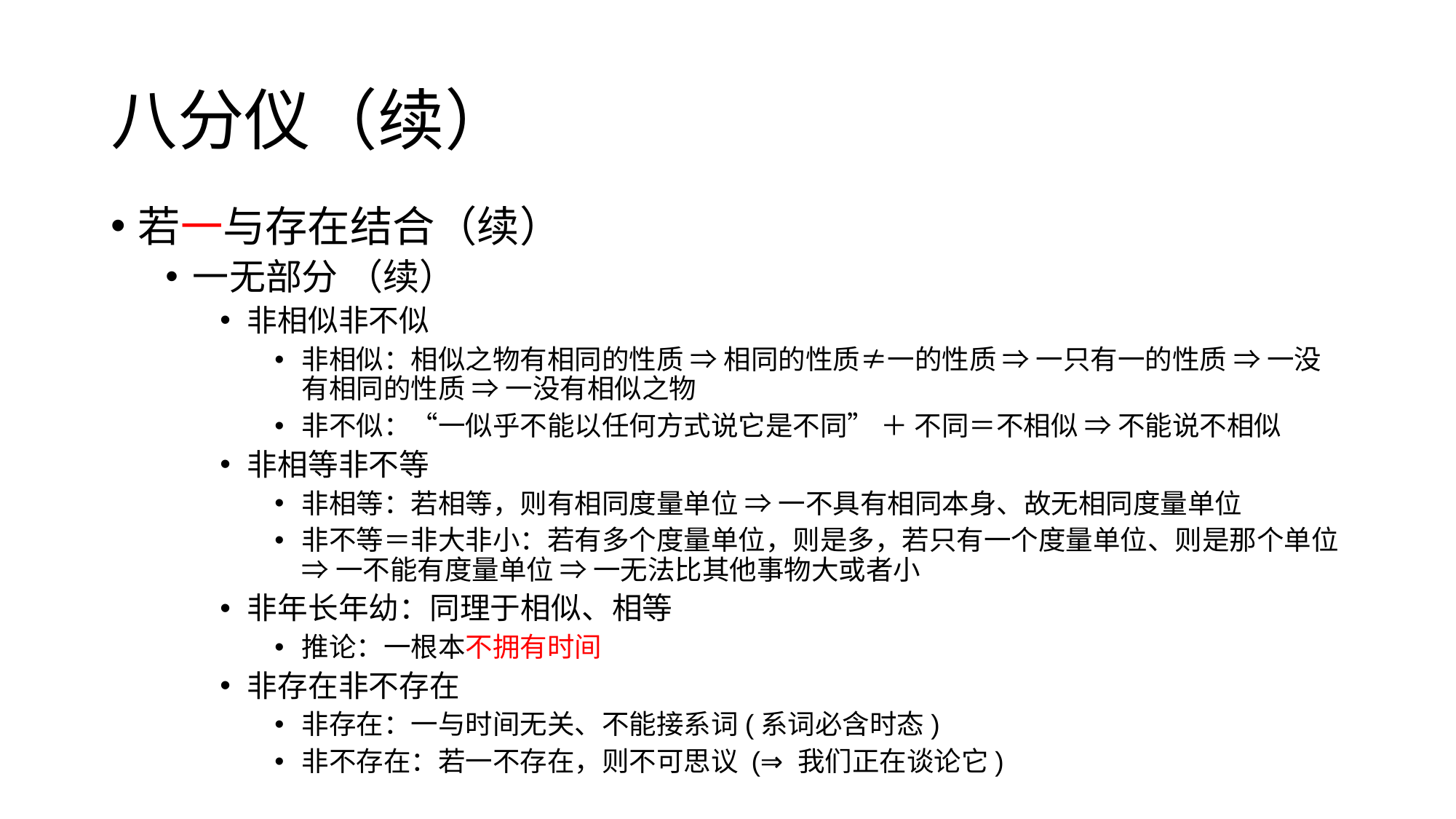

# 八分仪（续）
若一与存在结合（续）
一无部分 （续）
非相似非不似
非相似：相似之物有相同的性质 ⇒ 相同的性质≠一的性质 ⇒ 一只有一的性质 ⇒ 一没有相同的性质 ⇒ 一没有相似之物
非不似：“一似乎不能以任何方式说它是不同” ＋ 不同＝不相似 ⇒ 不能说不相似
非相等非不等
非相等：若相等，则有相同度量单位 ⇒ 一不具有相同本身、故无相同度量单位
非不等＝非大非小：若有多个度量单位，则是多，若只有一个度量单位、则是那个单位 ⇒ 一不能有度量单位 ⇒ 一无法比其他事物大或者小
非年长年幼：同理于相似、相等
推论：一根本不拥有时间
非存在非不存在
非存在：一与时间无关、不能接系词(系词必含时态)
非不存在：若一不存在，则不可思议 (⇒ 我们正在谈论它)